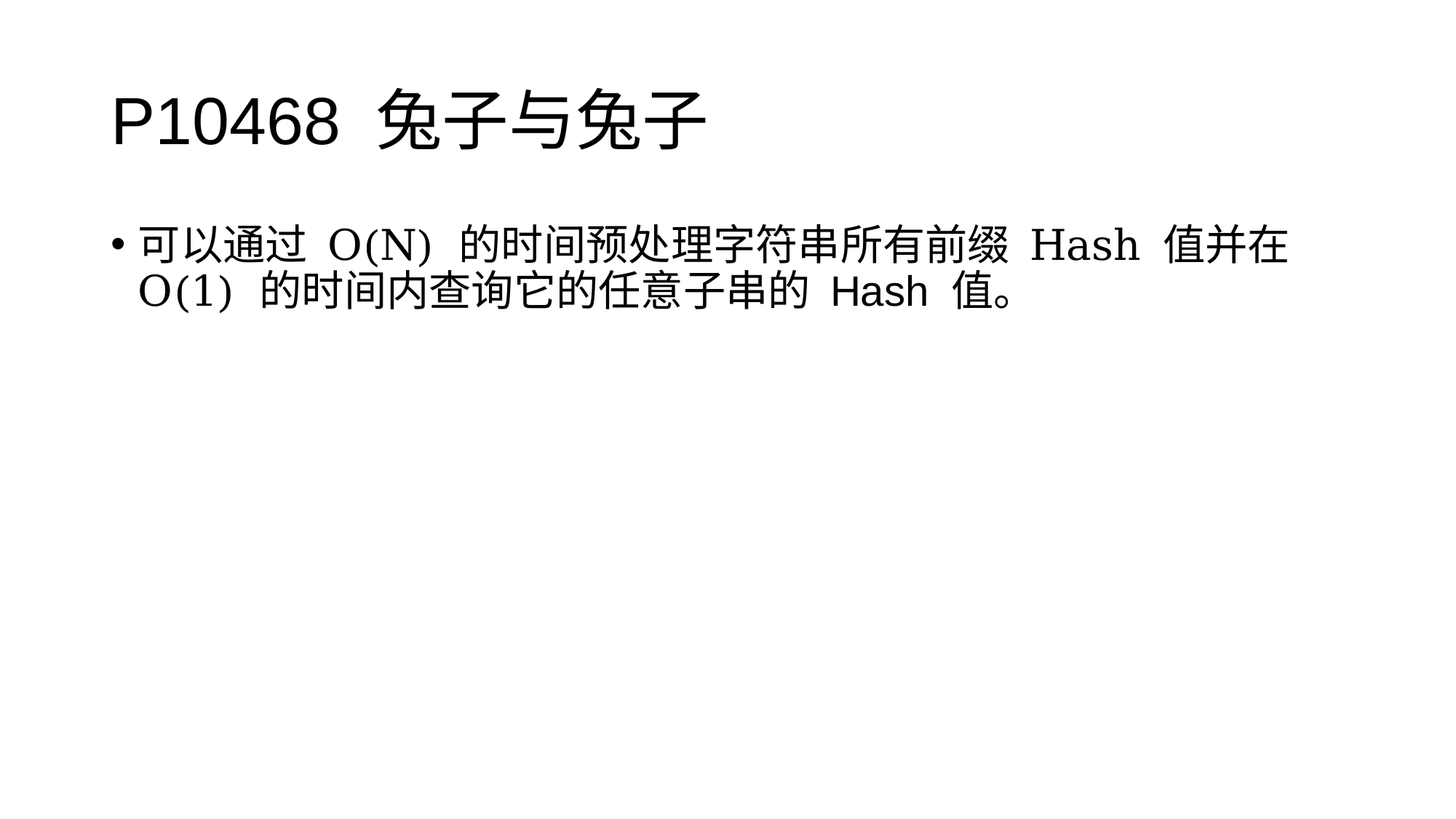

# P10468 兔子与兔子
可以通过 O(N) 的时间预处理字符串所有前缀 Hash 值并在 O(1) 的时间内查询它的任意子串的 Hash 值。